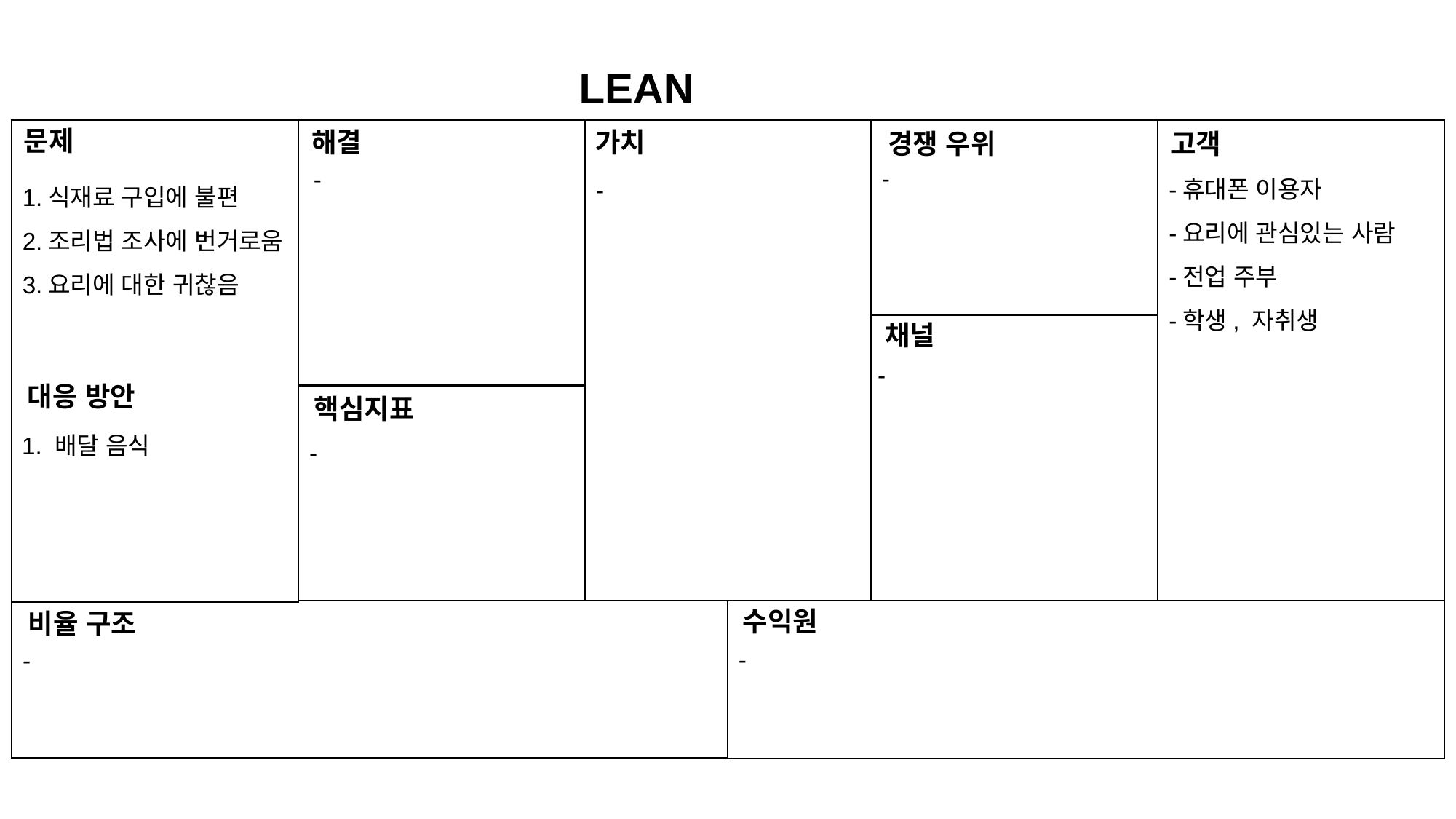

LEAN CANVAS
문제
해결
가치

경쟁 우위
고객
채널

핵심지표
수익원

비율 구조
-

-휴대폰 이용자
-요리에 관심있는 사람
-전업 주부
-학생, 자취생
-
1.식재료 구입에 불편
2.조리법 조사에 번거로움
3.요리에 대한 귀찮음
-
-
-
-
-
대응 방안
1. 배달 음식